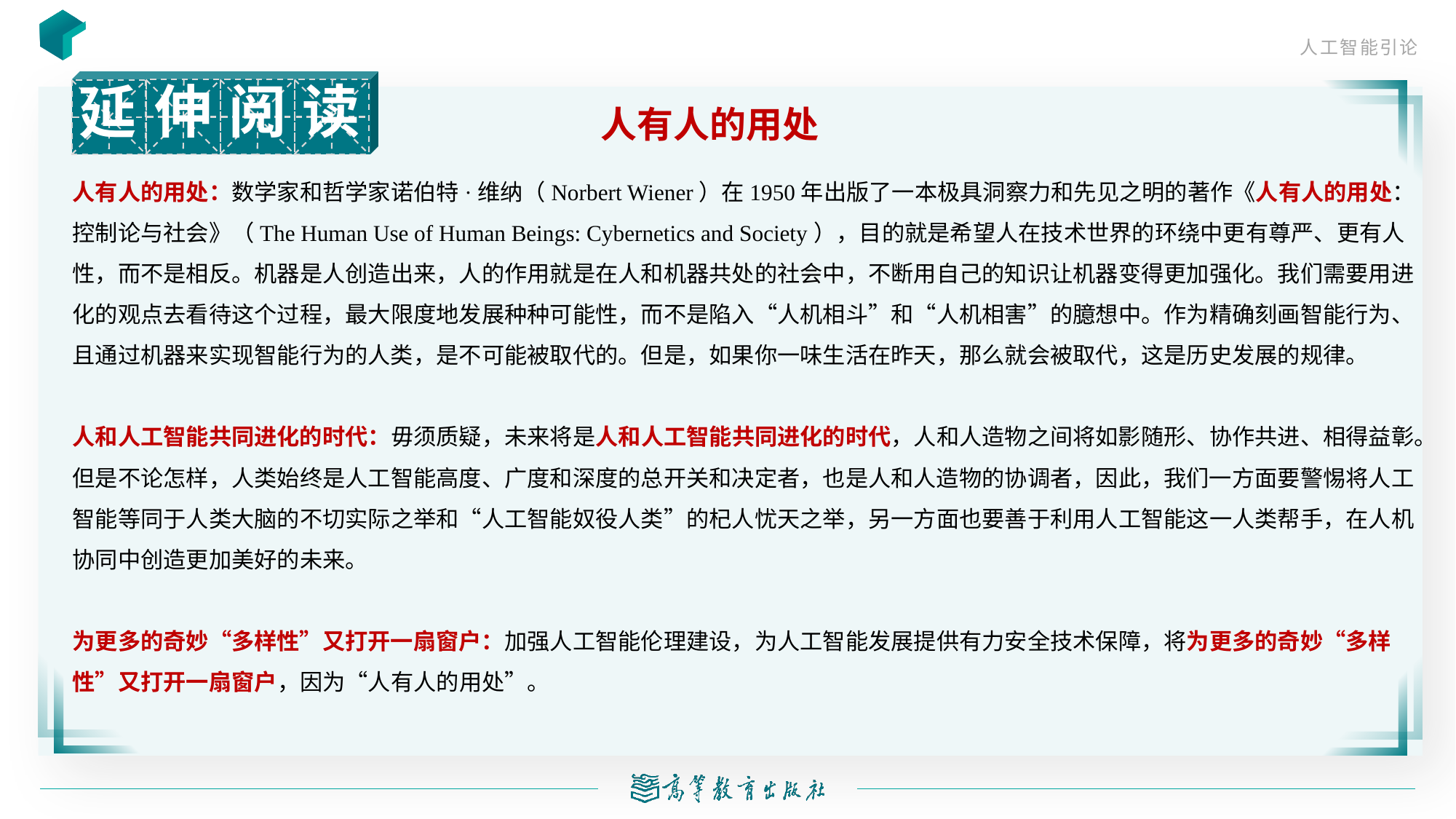

读
阅
伸
延

           人有人的用处
人有人的用处：数学家和哲学家诺伯特·维纳（Norbert Wiener）在1950年出版了一本极具洞察力和先见之明的著作《人有人的用处：控制论与社会》（The Human Use of Human Beings: Cybernetics and Society），目的就是希望人在技术世界的环绕中更有尊严、更有人性，而不是相反。机器是人创造出来，人的作用就是在人和机器共处的社会中，不断用自己的知识让机器变得更加强化。我们需要用进化的观点去看待这个过程，最大限度地发展种种可能性，而不是陷入“人机相斗”和“人机相害”的臆想中。作为精确刻画智能行为、且通过机器来实现智能行为的人类，是不可能被取代的。但是，如果你一味生活在昨天，那么就会被取代，这是历史发展的规律。

人和人工智能共同进化的时代：毋须质疑，未来将是人和人工智能共同进化的时代，人和人造物之间将如影随形、协作共进、相得益彰。但是不论怎样，人类始终是人工智能高度、广度和深度的总开关和决定者，也是人和人造物的协调者，因此，我们一方面要警惕将人工智能等同于人类大脑的不切实际之举和“人工智能奴役人类”的杞人忧天之举，另一方面也要善于利用人工智能这一人类帮手，在人机协同中创造更加美好的未来。

为更多的奇妙“多样性”又打开一扇窗户：加强人工智能伦理建设，为人工智能发展提供有力安全技术保障，将为更多的奇妙“多样性”又打开一扇窗户，因为“人有人的用处”。